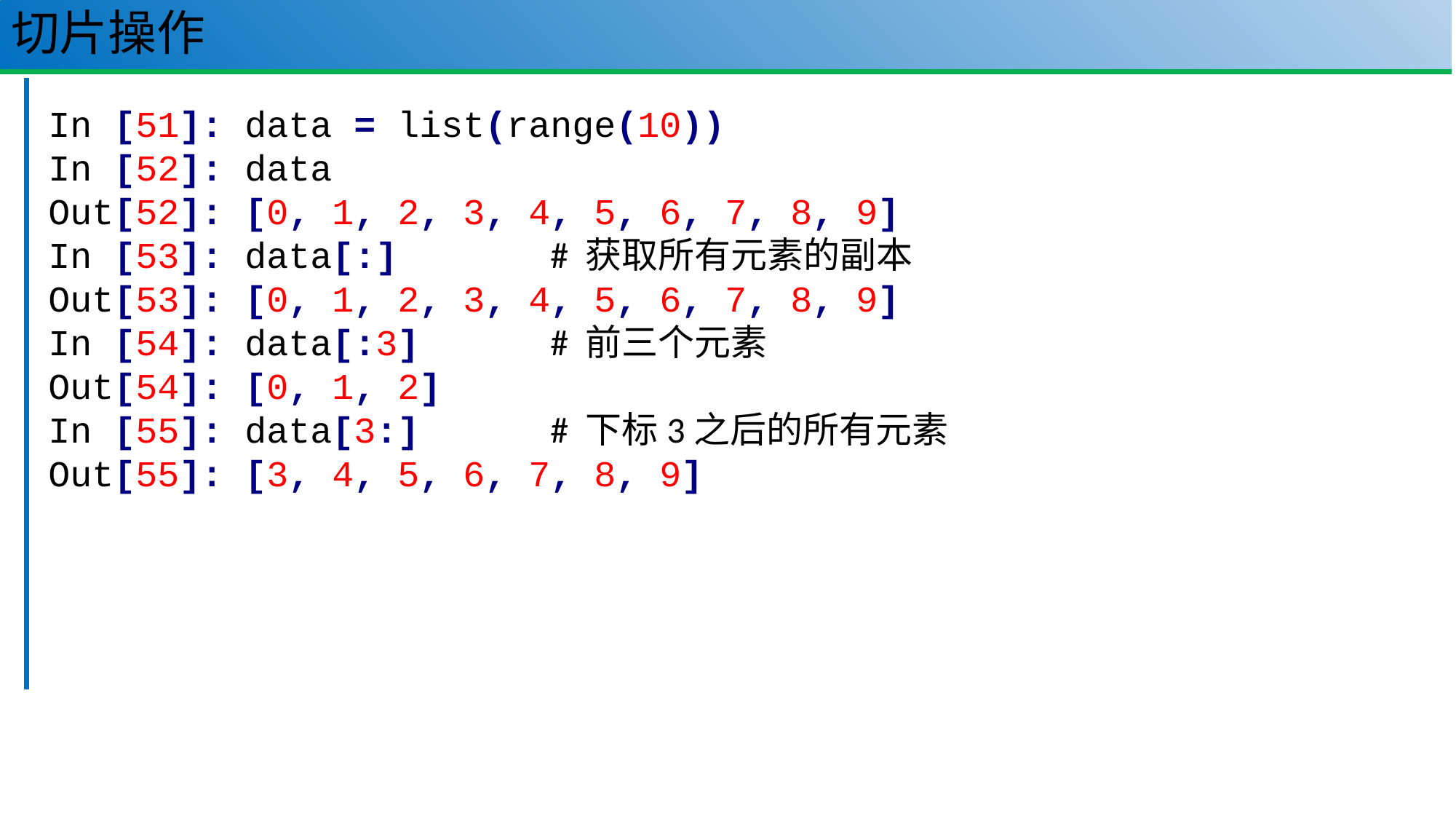

# 切片操作
27
In [51]: data = list(range(10))
In [52]: data
Out[52]: [0, 1, 2, 3, 4, 5, 6, 7, 8, 9]
In [53]: data[:]       # 获取所有元素的副本
Out[53]: [0, 1, 2, 3, 4, 5, 6, 7, 8, 9]
In [54]: data[:3]      # 前三个元素
Out[54]: [0, 1, 2]
In [55]: data[3:]      # 下标3之后的所有元素
Out[55]: [3, 4, 5, 6, 7, 8, 9]